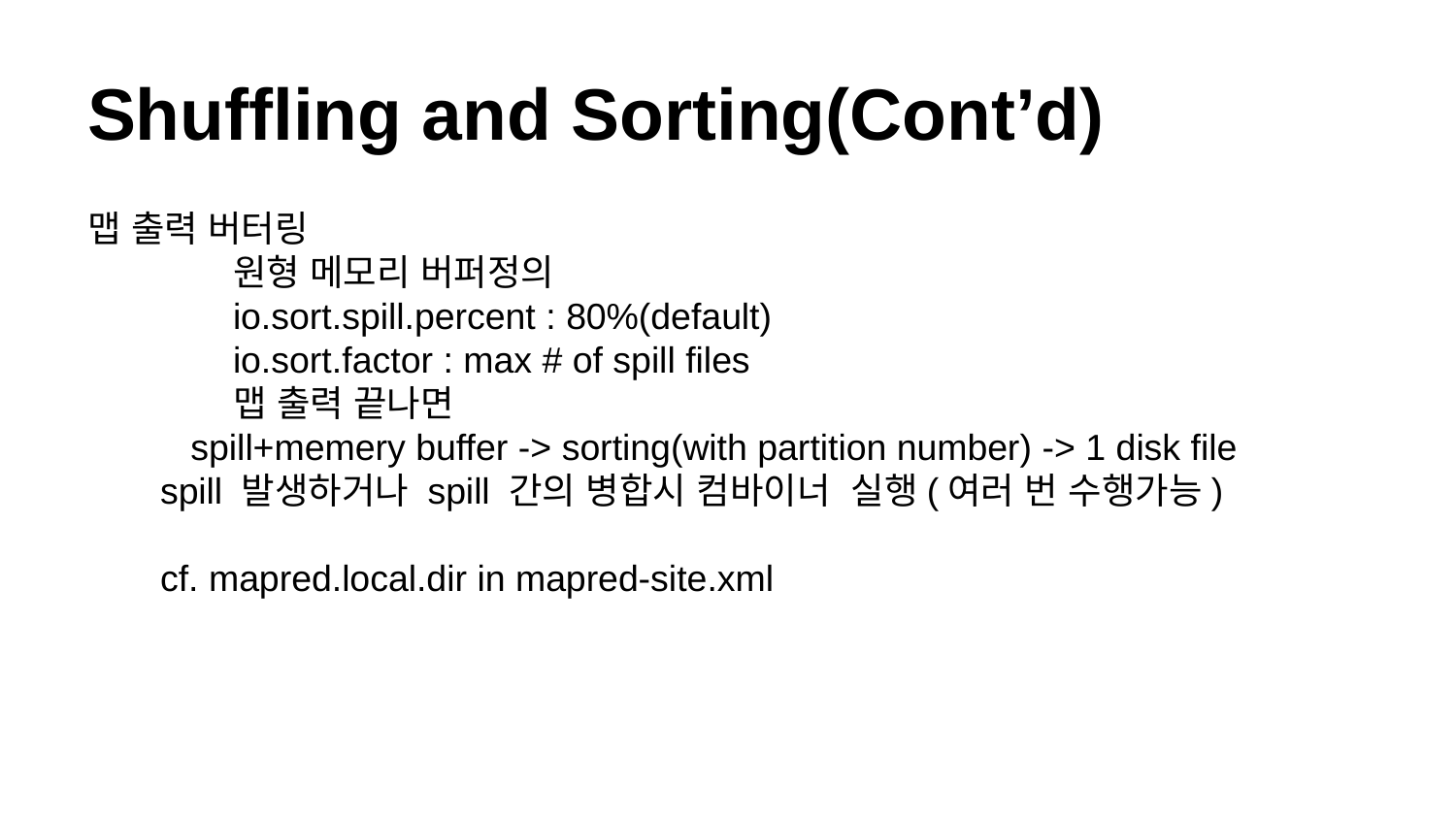

# Shuffling and Sorting(Cont’d)
맵 출력 버터링
	원형 메모리 버퍼정의
io.sort.spill.percent : 80%(default)
io.sort.factor : max # of spill files
	맵 출력 끝나면
   spill+memery buffer -> sorting(with partition number) -> 1 disk file
spill 발생하거나 spill 간의 병합시 컴바이너  실행(여러 번 수행가능)

cf. mapred.local.dir in mapred-site.xml